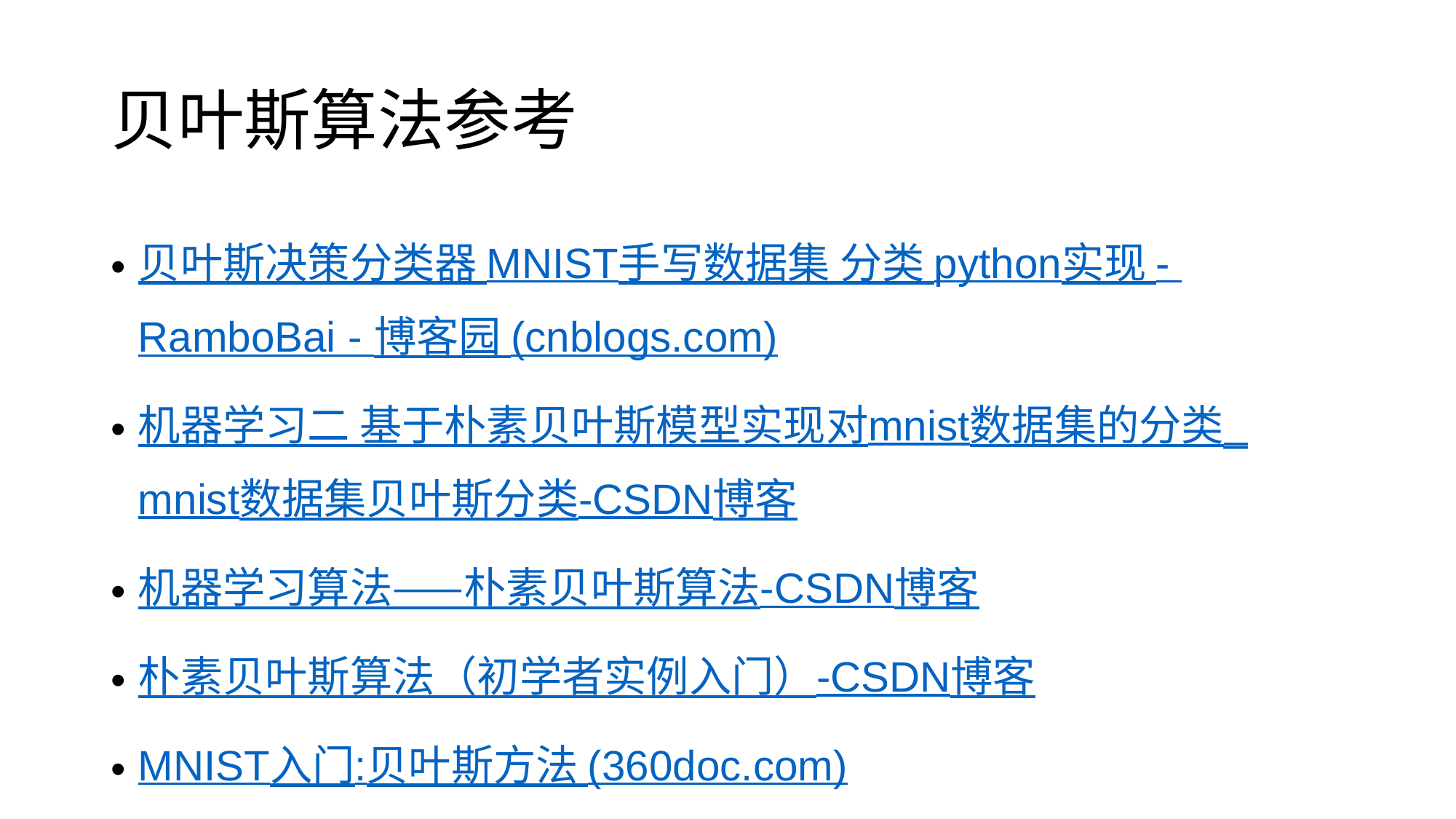

# 贝叶斯算法参考
贝叶斯决策分类器 MNIST手写数据集 分类 python实现 - RamboBai - 博客园 (cnblogs.com)
机器学习二 基于朴素贝叶斯模型实现对mnist数据集的分类_mnist数据集贝叶斯分类-CSDN博客
机器学习算法——朴素贝叶斯算法-CSDN博客
朴素贝叶斯算法（初学者实例入门）-CSDN博客
MNIST入门:贝叶斯方法 (360doc.com)